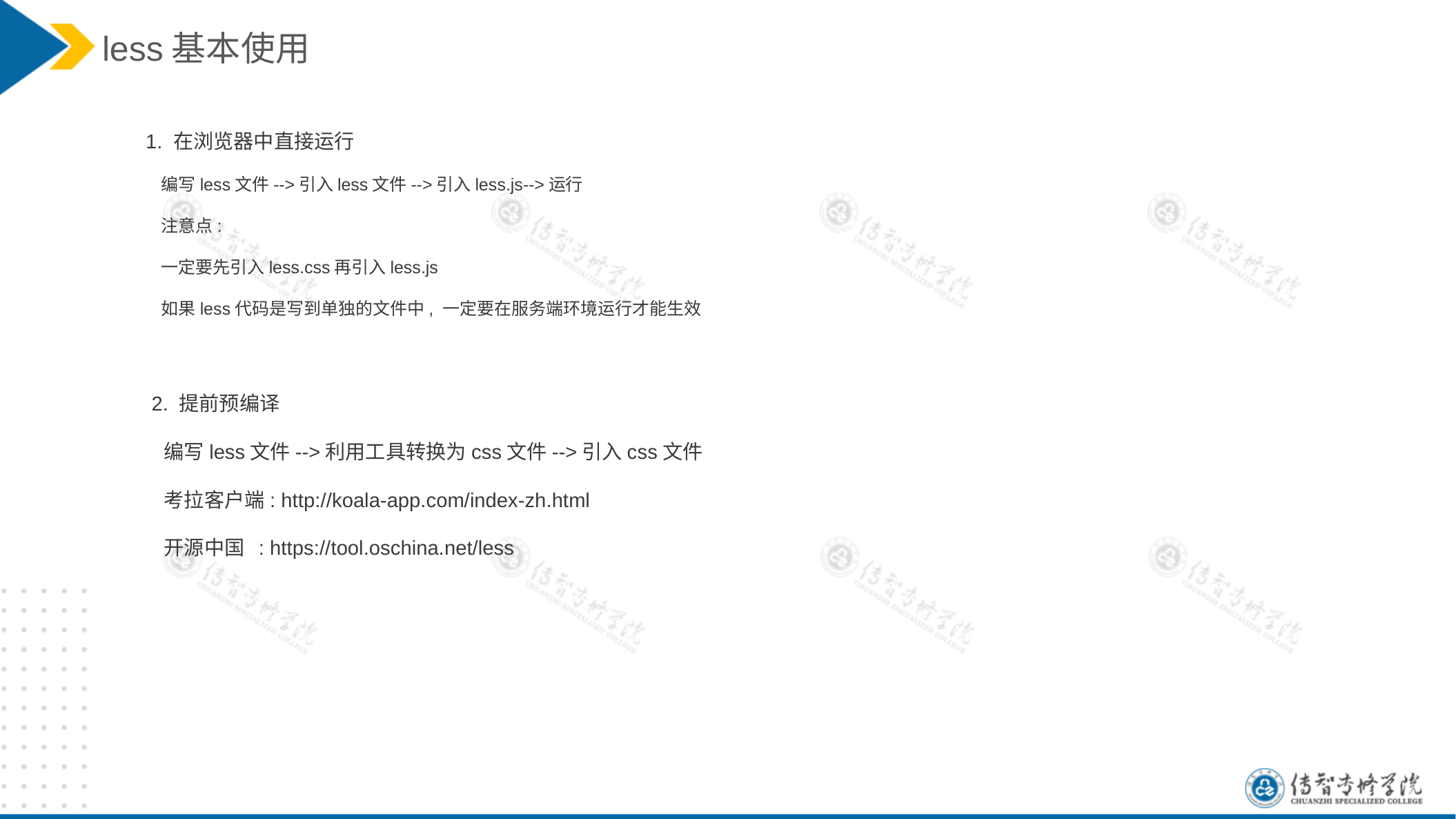

less基本使用
1. 在浏览器中直接运行
   编写less文件-->引入less文件-->引入less.js-->运行
   注意点:
   一定要先引入less.css再引入less.js
   如果less代码是写到单独的文件中, 一定要在服务端环境运行才能生效

 2. 提前预编译
   编写less文件-->利用工具转换为css文件-->引入css文件
   考拉客户端: http://koala-app.com/index-zh.html
   开源中国  : https://tool.oschina.net/less